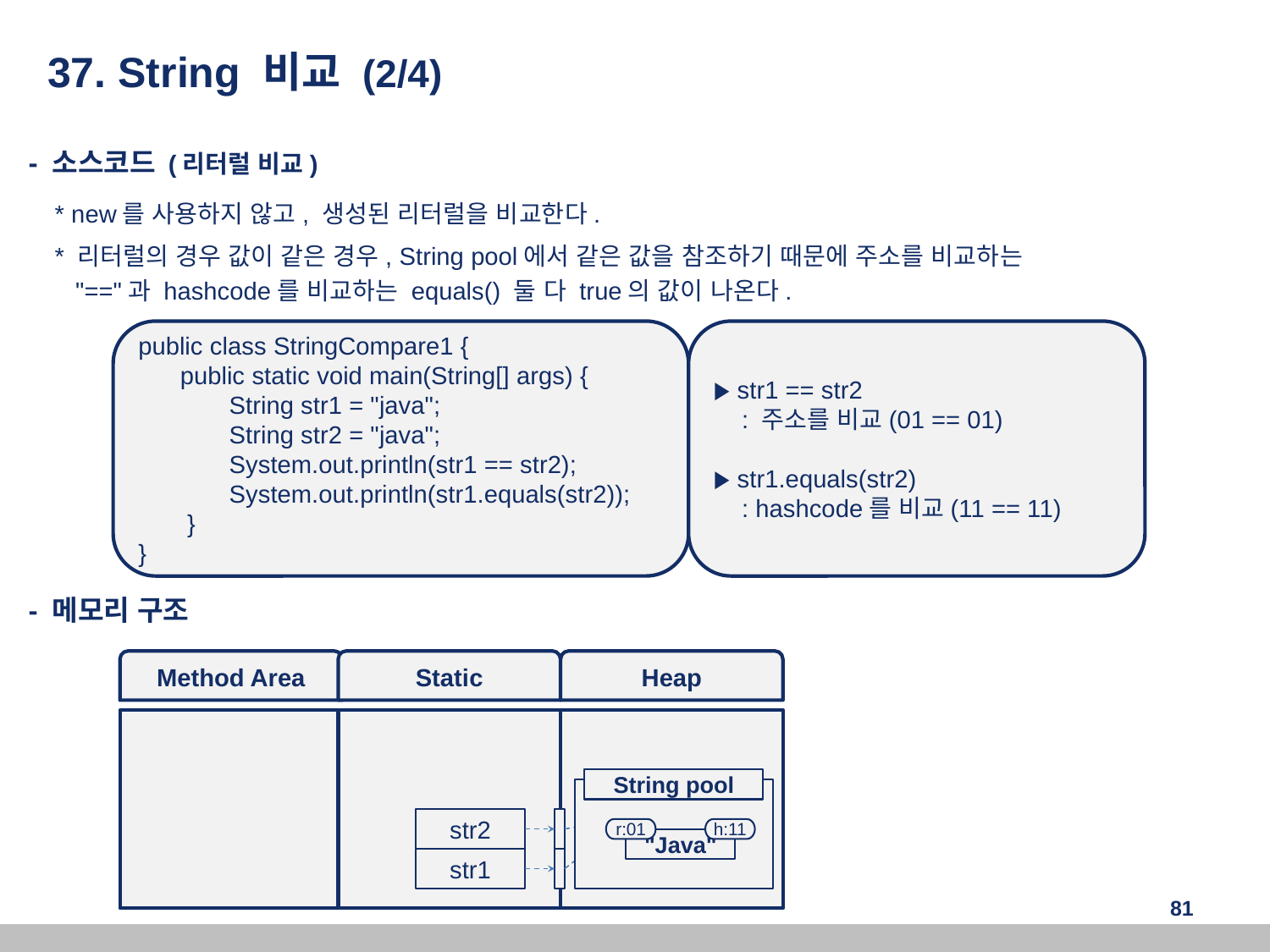

37. String 비교 (2/4)
  - 소스코드 (리터럴 비교)

      * new를 사용하지 않고, 생성된 리터럴을 비교한다.

      * 리터럴의 경우 값이 같은 경우, String pool에서 같은 값을 참조하기 때문에 주소를 비교하는
         "=="과 hashcode를 비교하는 equals() 둘 다 true의 값이 나온다.

  - 메모리 구조

public class StringCompare1 {
      public static void main(String[] args) {
             String str1 = "java";
             String str2 = "java";
             System.out.println(str1 == str2);
             System.out.println(str1.equals(str2));
       }
}
▶ str1 == str2
    : 주소를 비교(01 == 01)

▶ str1.equals(str2)
    : hashcode를 비교(11 == 11)
Method Area
Static
Heap

String pool

r:01
h:11
"Java"
str2
str1

81